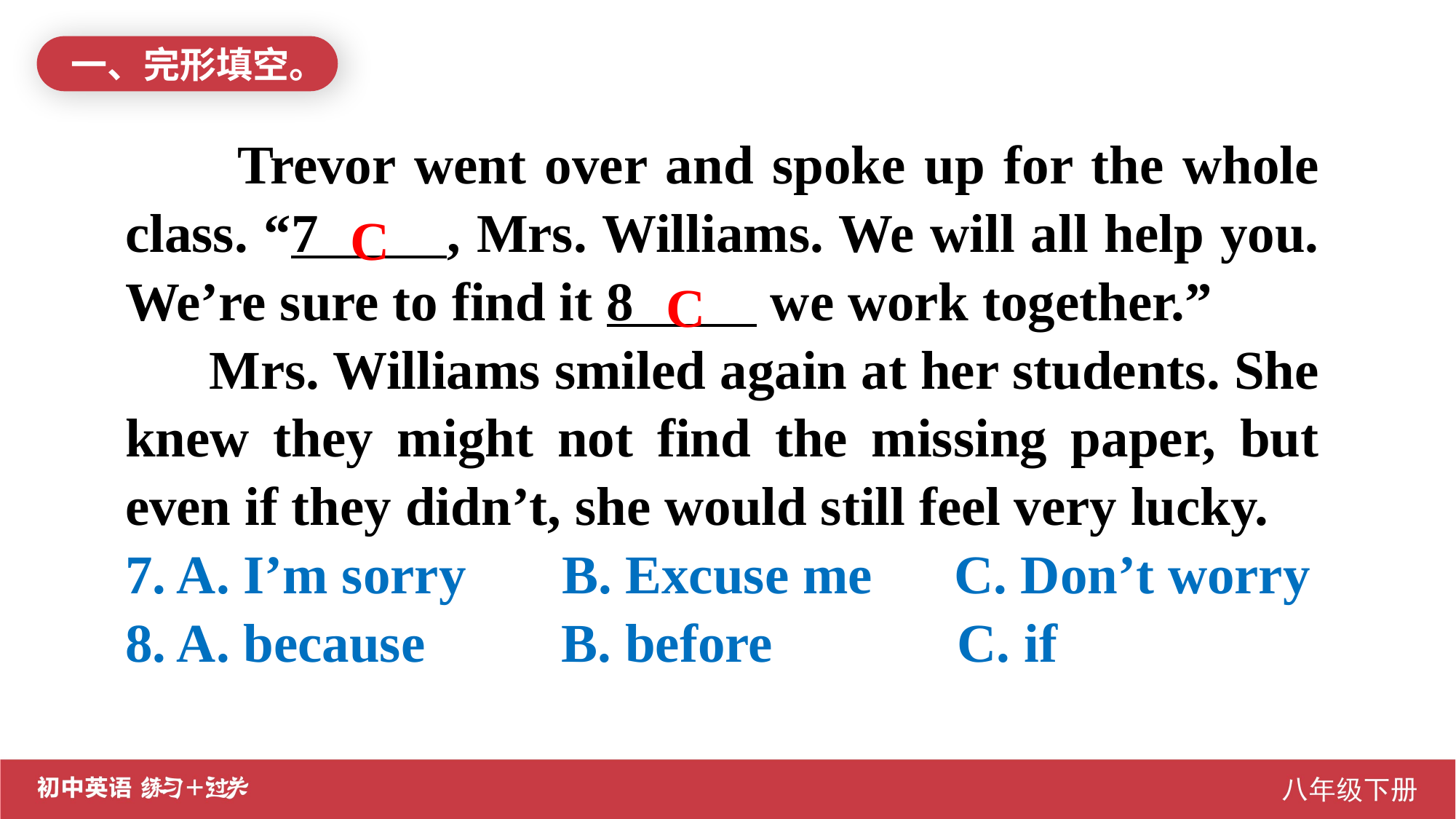

一、完形填空。
      Trevor went over and spoke up for the whole class. “7        , Mrs. Williams. We will all help you. We’re sure to find it 8          we work together.”
      Mrs. Williams smiled again at her students. She knew they might not find the missing paper, but even if they didn’t, she would still feel very lucky.
7. A. I’m sorry	B. Excuse me      C. Don’t worry
8. A. because          B. before		     C. if
C
C